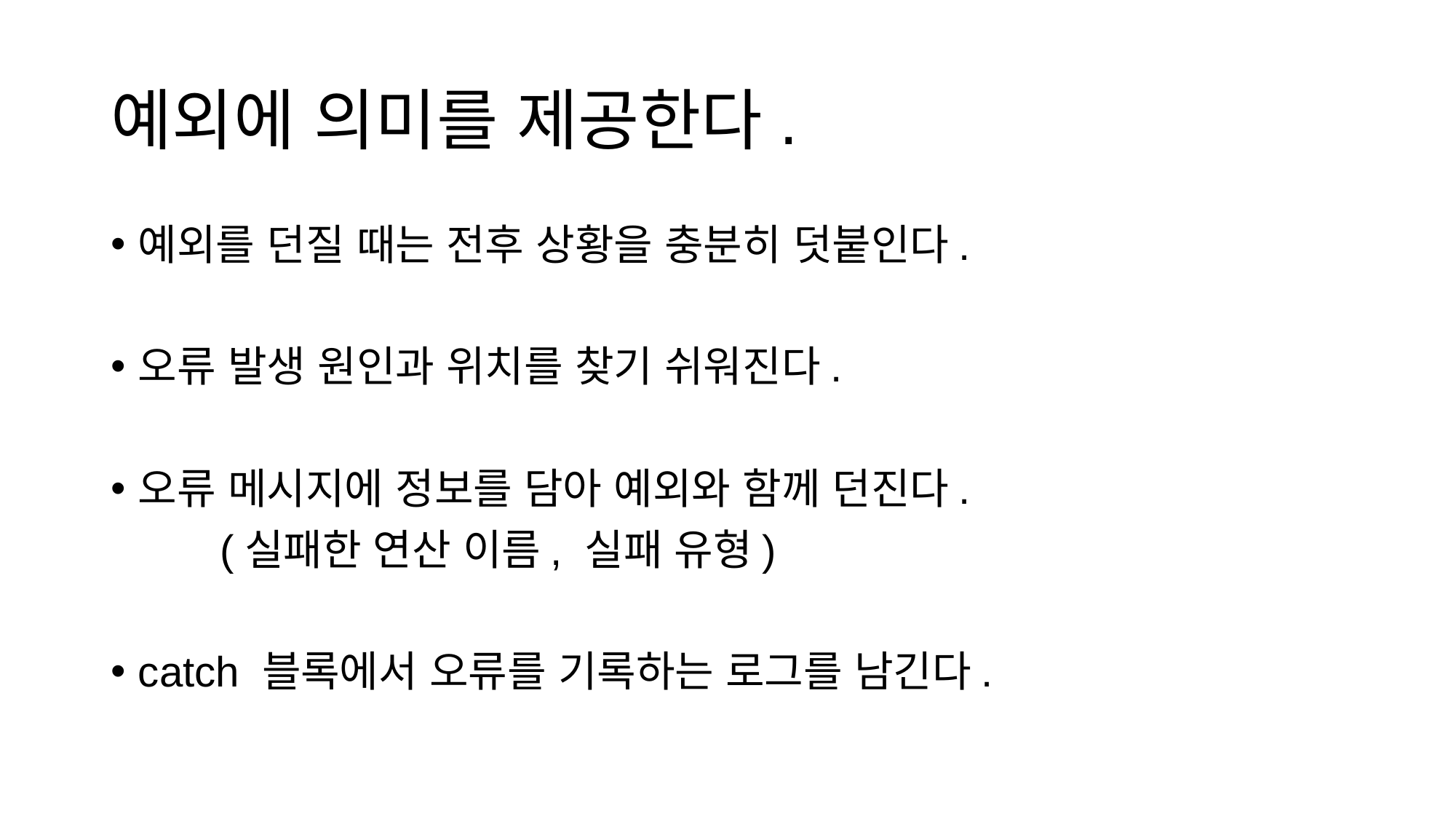

# 예외에 의미를 제공한다.
예외를 던질 때는 전후 상황을 충분히 덧붙인다.

오류 발생 원인과 위치를 찾기 쉬워진다.

오류 메시지에 정보를 담아 예외와 함께 던진다.
	(실패한 연산 이름, 실패 유형)

catch 블록에서 오류를 기록하는 로그를 남긴다.